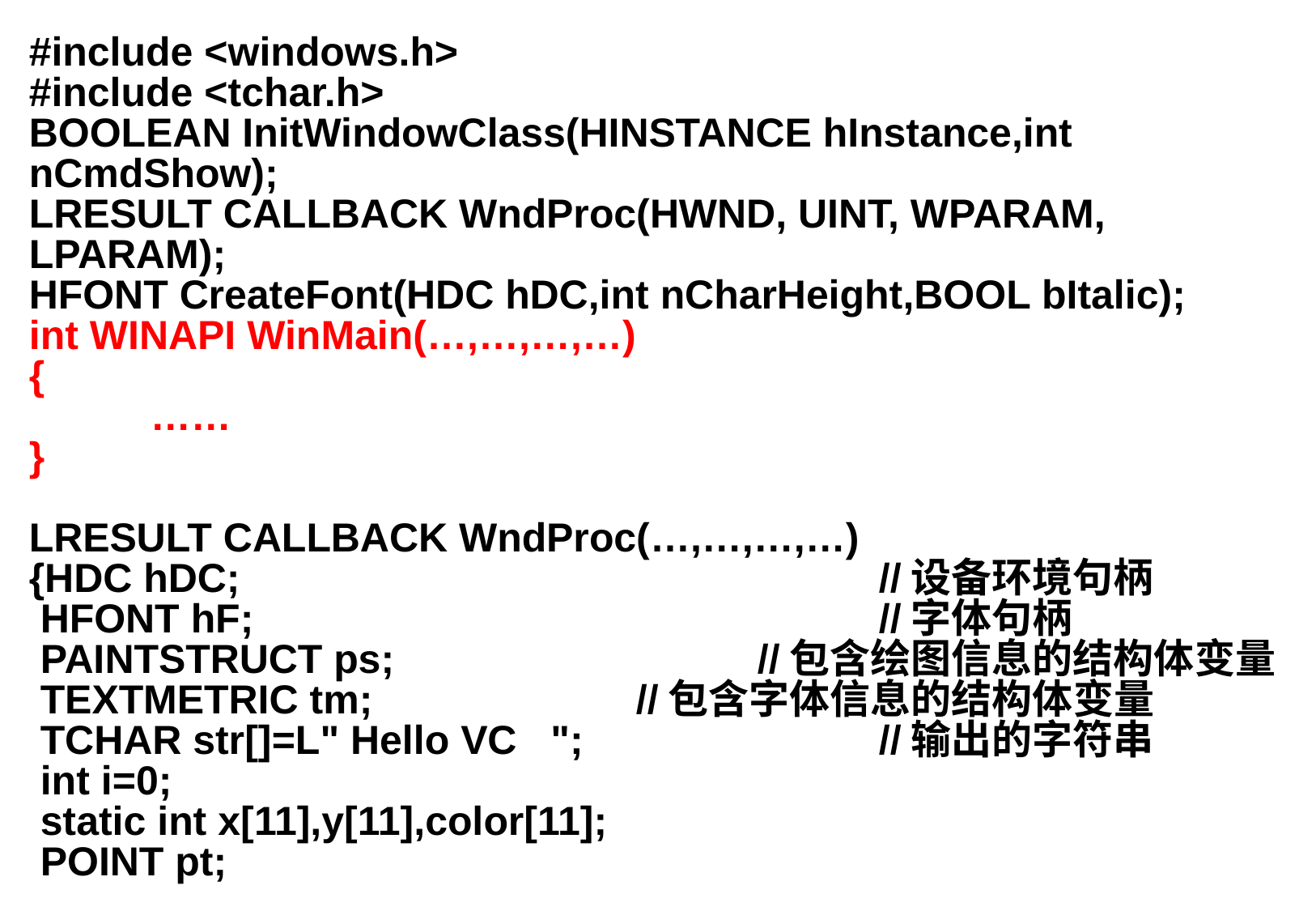

#include <windows.h>
#include <tchar.h>
BOOLEAN InitWindowClass(HINSTANCE hInstance,int nCmdShow);
LRESULT CALLBACK WndProc(HWND, UINT, WPARAM, LPARAM);
HFONT CreateFont(HDC hDC,int nCharHeight,BOOL bItalic);
int WINAPI WinMain(…,…,…,…)
{
	……
}

LRESULT CALLBACK WndProc(…,…,…,…)
{HDC hDC;						//设备环境句柄
 HFONT hF;						//字体句柄
 PAINTSTRUCT ps;			//包含绘图信息的结构体变量
 TEXTMETRIC tm;			//包含字体信息的结构体变量
 TCHAR str[]=L" Hello VC   ";			//输出的字符串
 int i=0;
 static int x[11],y[11],color[11];
 POINT pt;